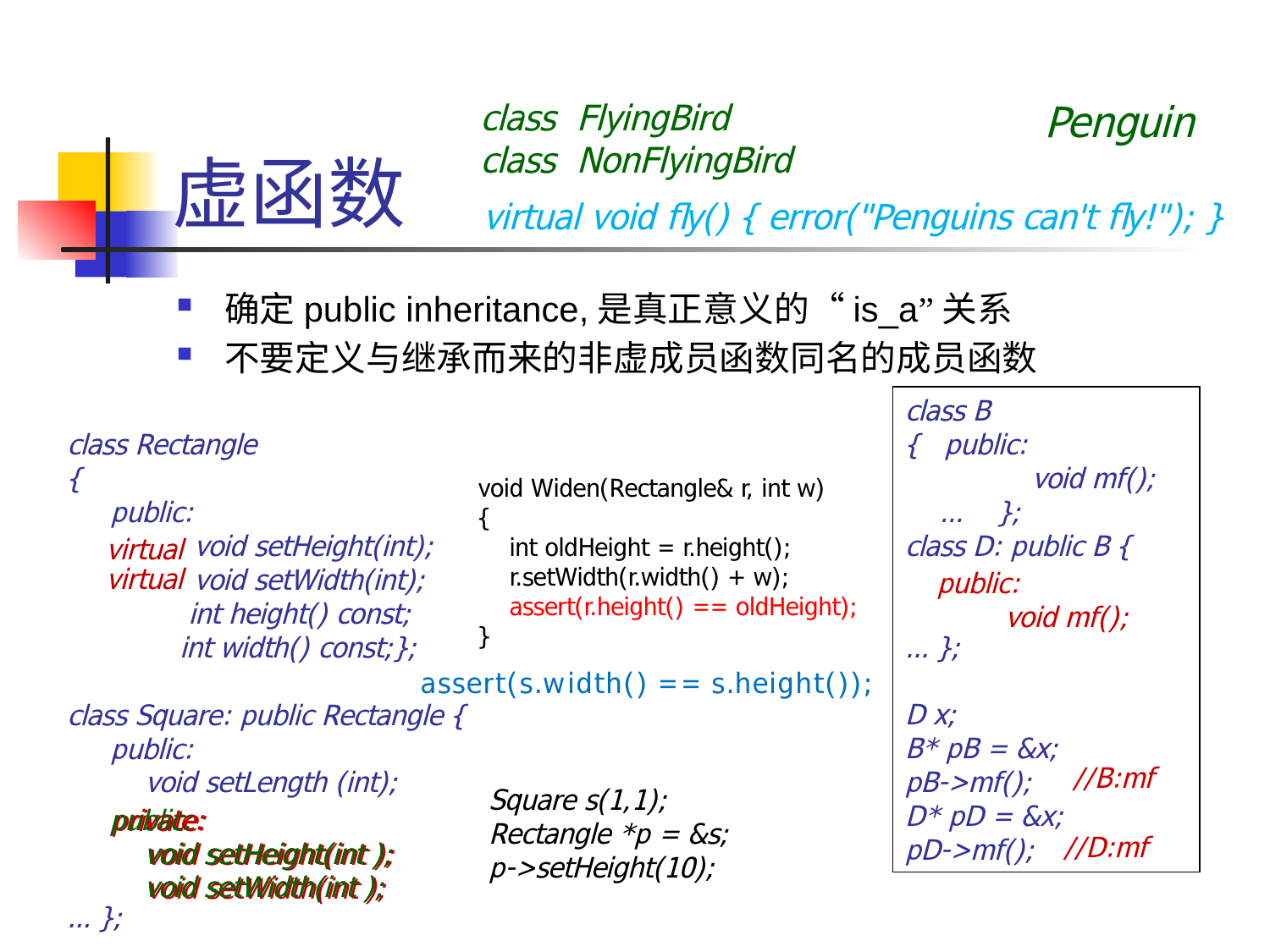

# 虚函数
class  FlyingBird
class  NonFlyingBird
Penguin
virtual void fly() { error("Penguins can't fly!"); }
确定public inheritance,是真正意义的“is_a”关系
不要定义与继承而来的非虚成员函数同名的成员函数
class B
{   public:
	void mf();
    …    };
class D: public B {

… };

D x;
B* pB = &x;
pB->mf();
D* pD = &x;
pD->mf();
class Rectangle
{
     public:
	void setHeight(int);
	void setWidth(int);
              int height() const;
             int width() const;};

class Square: public Rectangle {
     public:
         void setLength (int);

… };

void Widen(Rectangle& r, int w)
{
    int oldHeight = r.height();
    r.setWidth(r.width() + w);
    assert(r.height() == oldHeight);
}
virtual
virtual
 public:
         void mf();
assert(s.width() == s.height());
//B:mf
Square s(1,1);
Rectangle *p = &s;
p->setHeight(10);
private:
    void setHeight(int );
    void setWidth(int );
public:
    void setHeight(int );
    void setWidth(int );
private:
    void setHeight(int );
    void setWidth(int );
//D:mf